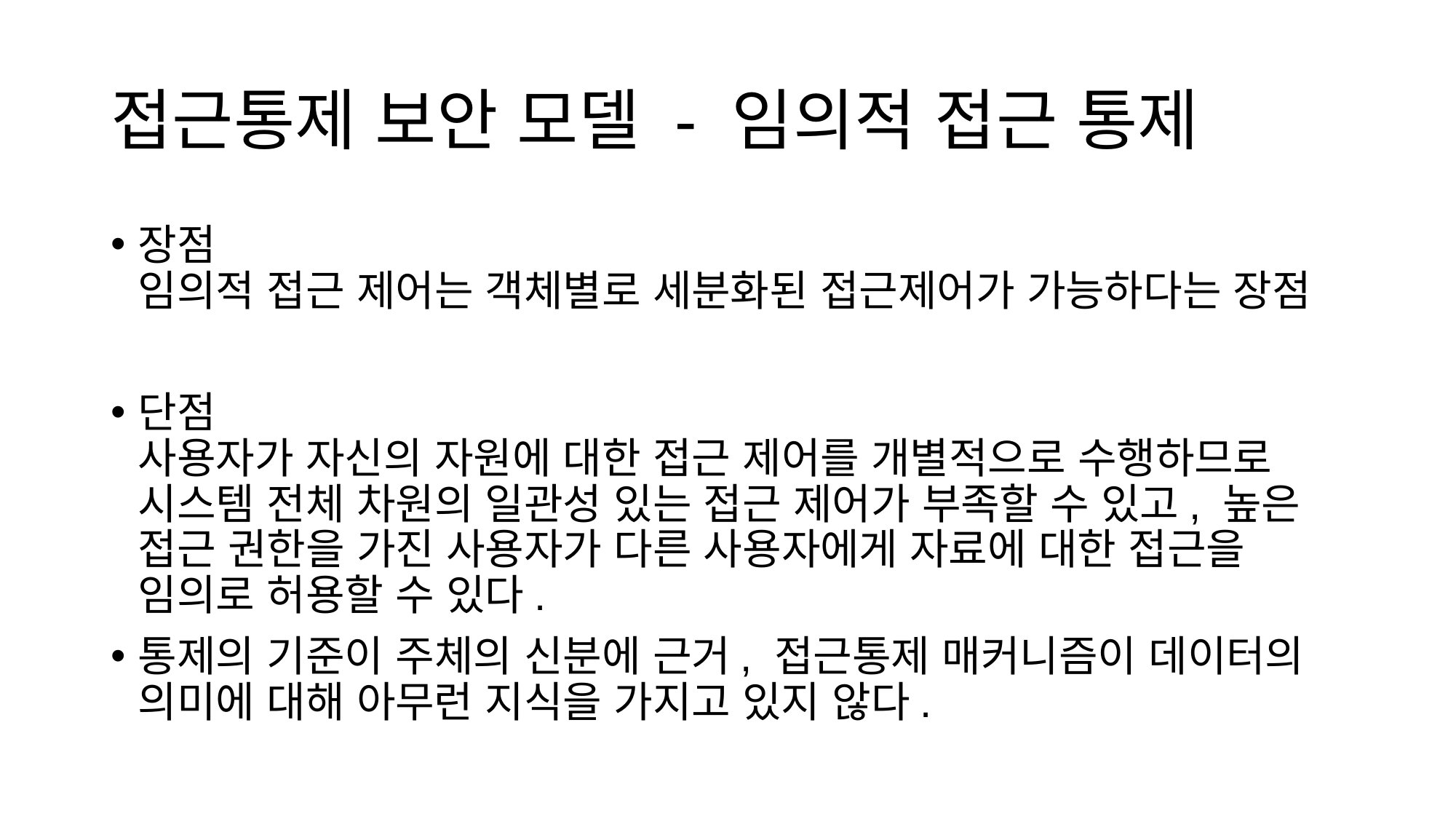

# 접근통제 보안 모델 - 임의적 접근 통제
장점
임의적 접근 제어는 객체별로 세분화된 접근제어가 가능하다는 장점

단점
사용자가 자신의 자원에 대한 접근 제어를 개별적으로 수행하므로 시스템 전체 차원의 일관성 있는 접근 제어가 부족할 수 있고, 높은 접근 권한을 가진 사용자가 다른 사용자에게 자료에 대한 접근을 임의로 허용할 수 있다.
통제의 기준이 주체의 신분에 근거, 접근통제 매커니즘이 데이터의 의미에 대해 아무런 지식을 가지고 있지 않다.